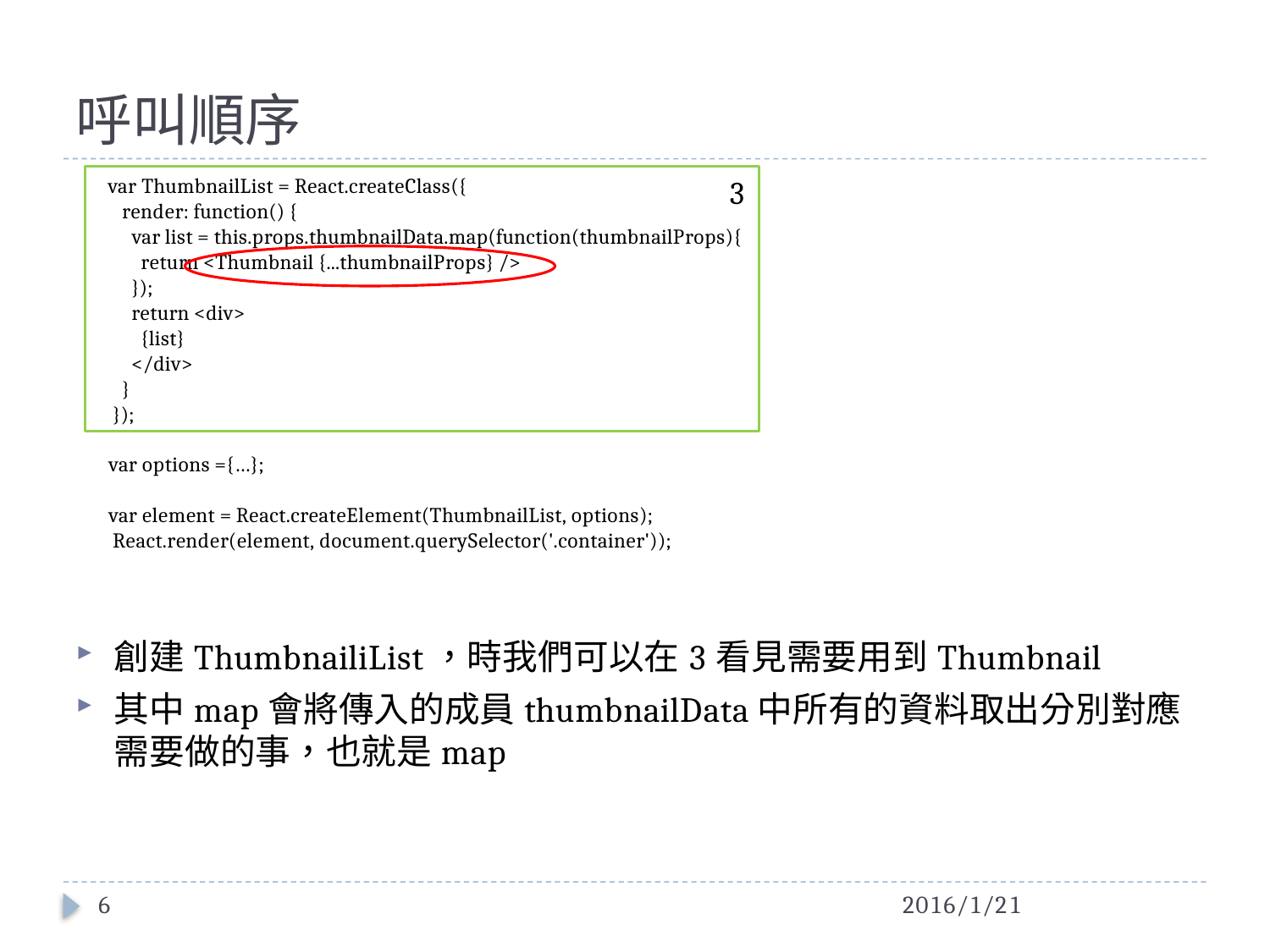

# 呼叫順序

 var ThumbnailList = React.createClass({
    render: function() {
      var list = this.props.thumbnailData.map(function(thumbnailProps){
        return <Thumbnail {...thumbnailProps} />
      });
      return <div>
        {list}
      </div>
    }
  });

 var options ={…};

 var element = React.createElement(ThumbnailList, options);
  React.render(element, document.querySelector('.container'));
3

創建ThumbnailiList，時我們可以在3看見需要用到Thumbnail
其中map會將傳入的成員thumbnailData中所有的資料取出分別對應需要做的事，也就是map

6
2016/1/21